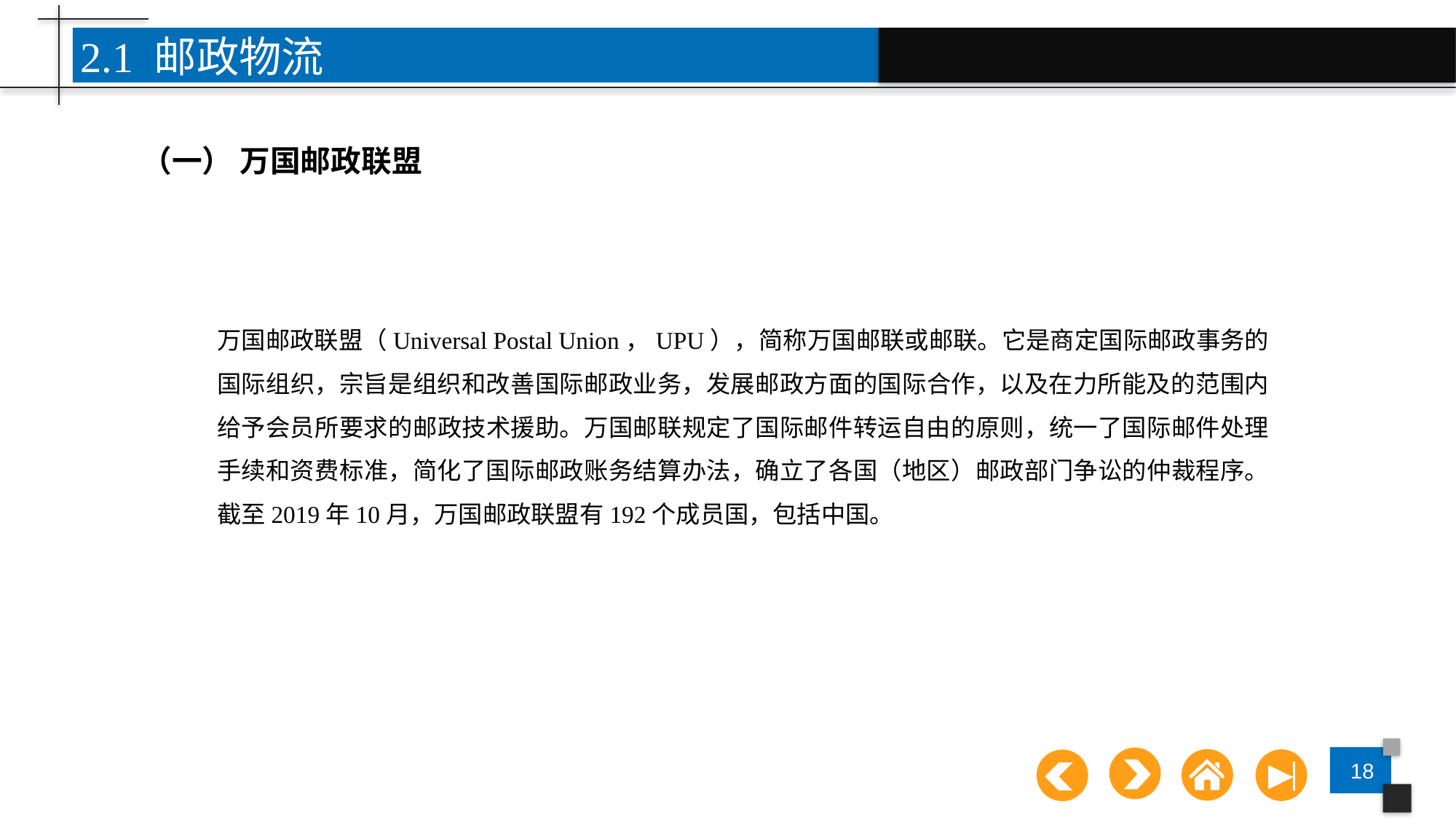

2.1 邮政物流
（一） 万国邮政联盟
万国邮政联盟（Universal Postal Union，UPU），简称万国邮联或邮联。它是商定国际邮政事务的国际组织，宗旨是组织和改善国际邮政业务，发展邮政方面的国际合作，以及在力所能及的范围内给予会员所要求的邮政技术援助。万国邮联规定了国际邮件转运自由的原则，统一了国际邮件处理手续和资费标准，简化了国际邮政账务结算办法，确立了各国（地区）邮政部门争讼的仲裁程序。截至2019年10月，万国邮政联盟有192个成员国，包括中国。